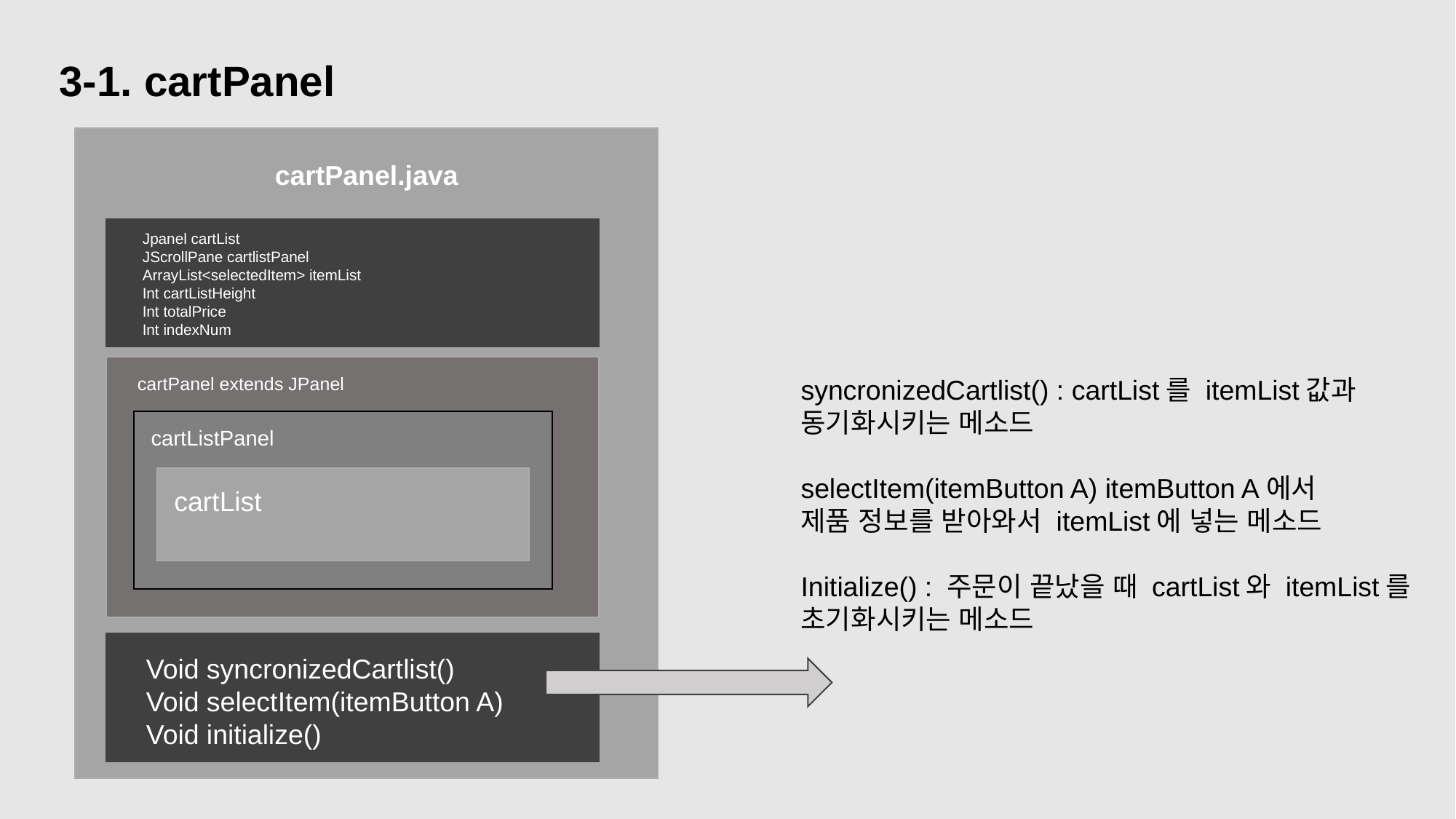

3-1. cartPanel
cartPanel.java

Jpanel cartList
JScrollPane cartlistPanel
ArrayList<selectedItem> itemList
Int cartListHeight
Int totalPrice
Int indexNum

cartPanel extends JPanel

cartListPanel

cartList

syncronizedCartlist() : cartList를 itemList값과
동기화시키는 메소드

selectItem(itemButton A) itemButton A에서
제품 정보를 받아와서 itemList에 넣는 메소드

Initialize() : 주문이 끝났을 때 cartList와 itemList를
초기화시키는 메소드

Void syncronizedCartlist()
Void selectItem(itemButton A)
Void initialize()